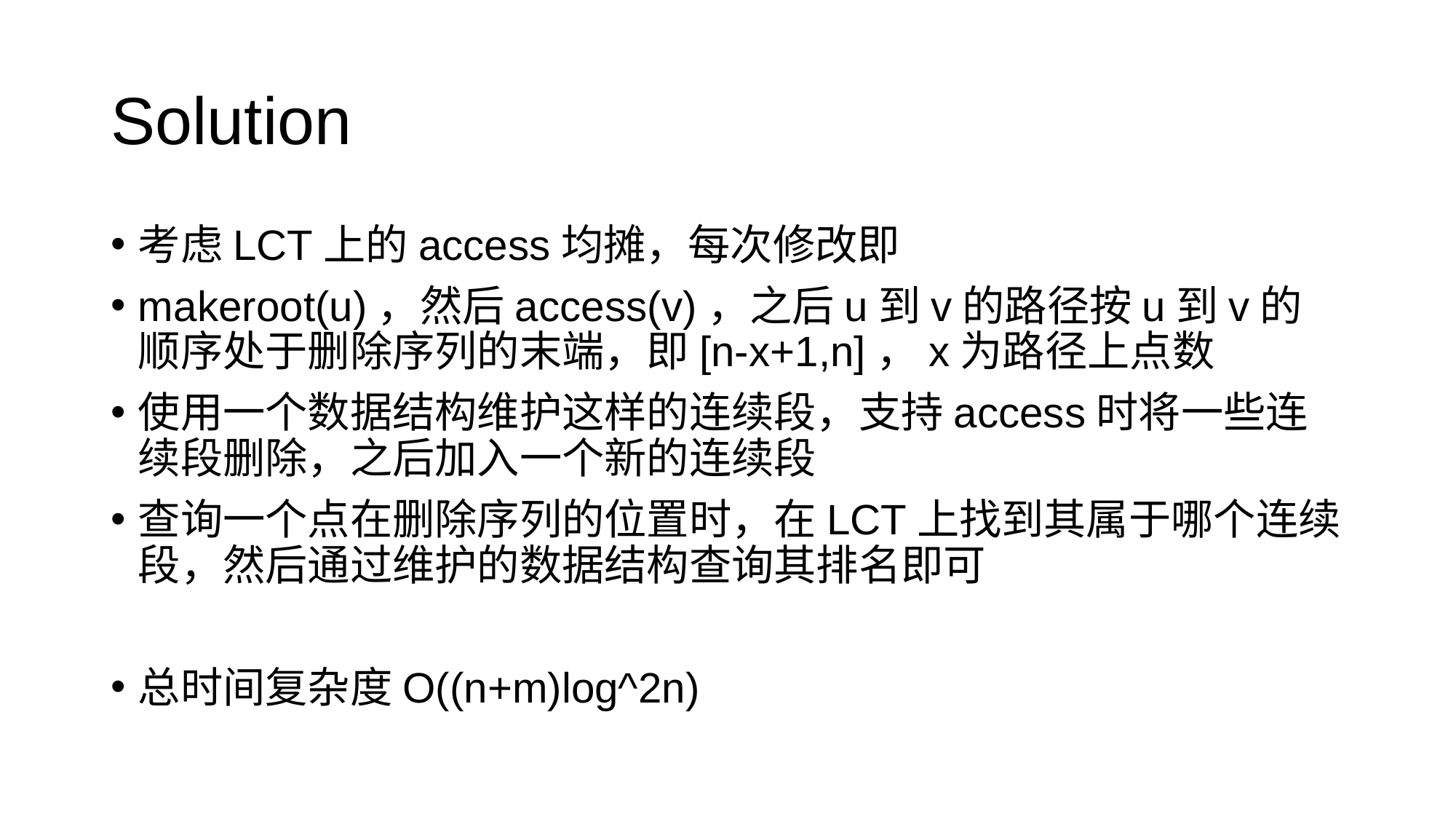

# Solution
考虑LCT上的access均摊，每次修改即
makeroot(u)，然后access(v)，之后u到v的路径按u到v的顺序处于删除序列的末端，即[n-x+1,n]，x为路径上点数
使用一个数据结构维护这样的连续段，支持access时将一些连续段删除，之后加入一个新的连续段
查询一个点在删除序列的位置时，在LCT上找到其属于哪个连续段，然后通过维护的数据结构查询其排名即可

总时间复杂度O((n+m)log^2n)